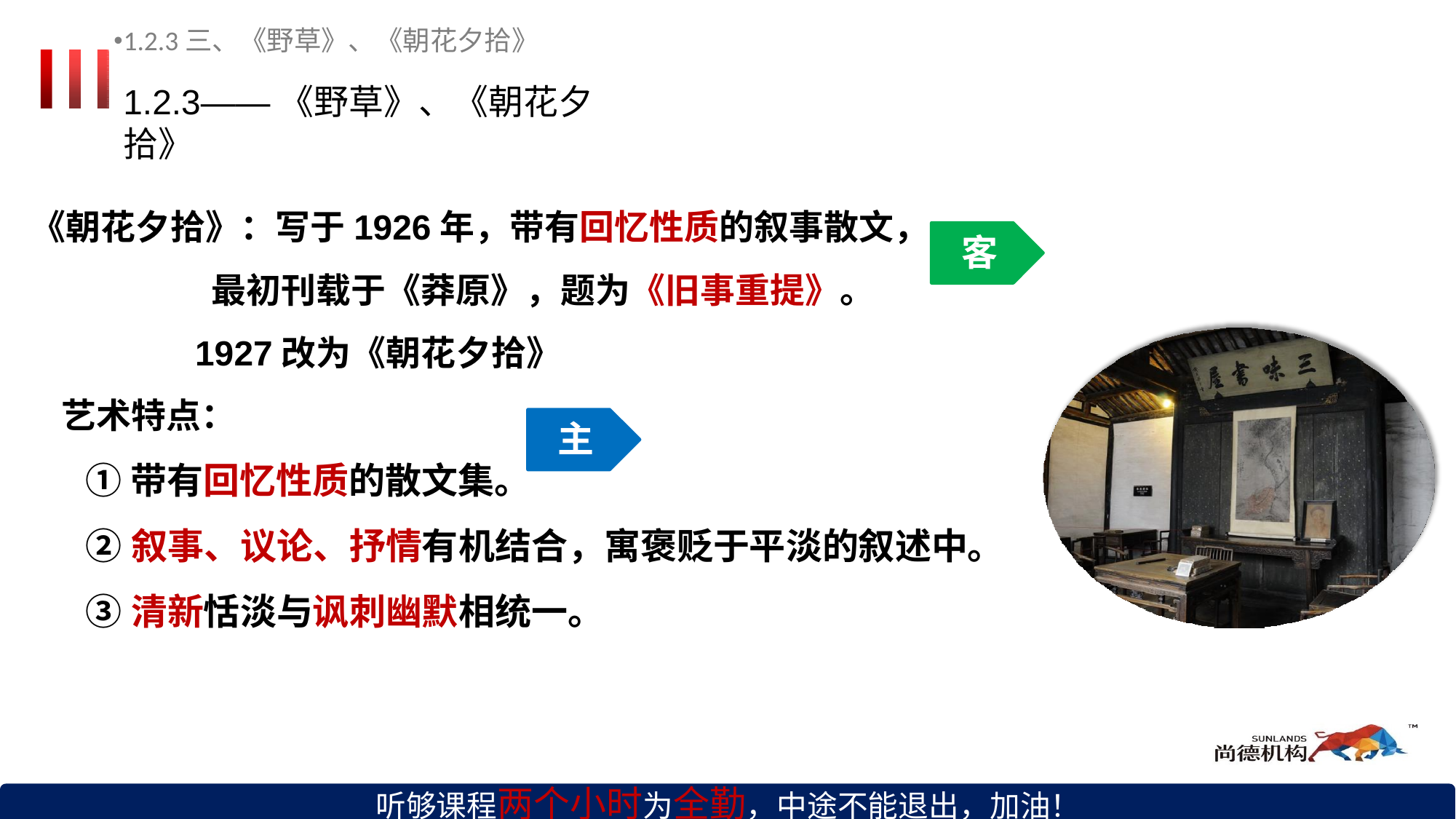

1.2.3三、《野草》、《朝花夕拾》
1.2.3——《野草》、《朝花夕拾》

《朝花夕拾》：写于1926年，带有回忆性质的叙事散文，  最初刊载于《莽原》，题为《旧事重提》。 1927改为《朝花夕拾》

客

艺术特点：
①带有回忆性质的散文集。

主
②叙事、议论、抒情有机结合，寓褒贬于平淡的叙述中。
③清新恬淡与讽刺幽默相统一。

听够课程两个小时为全勤，中途不能退出，加油！